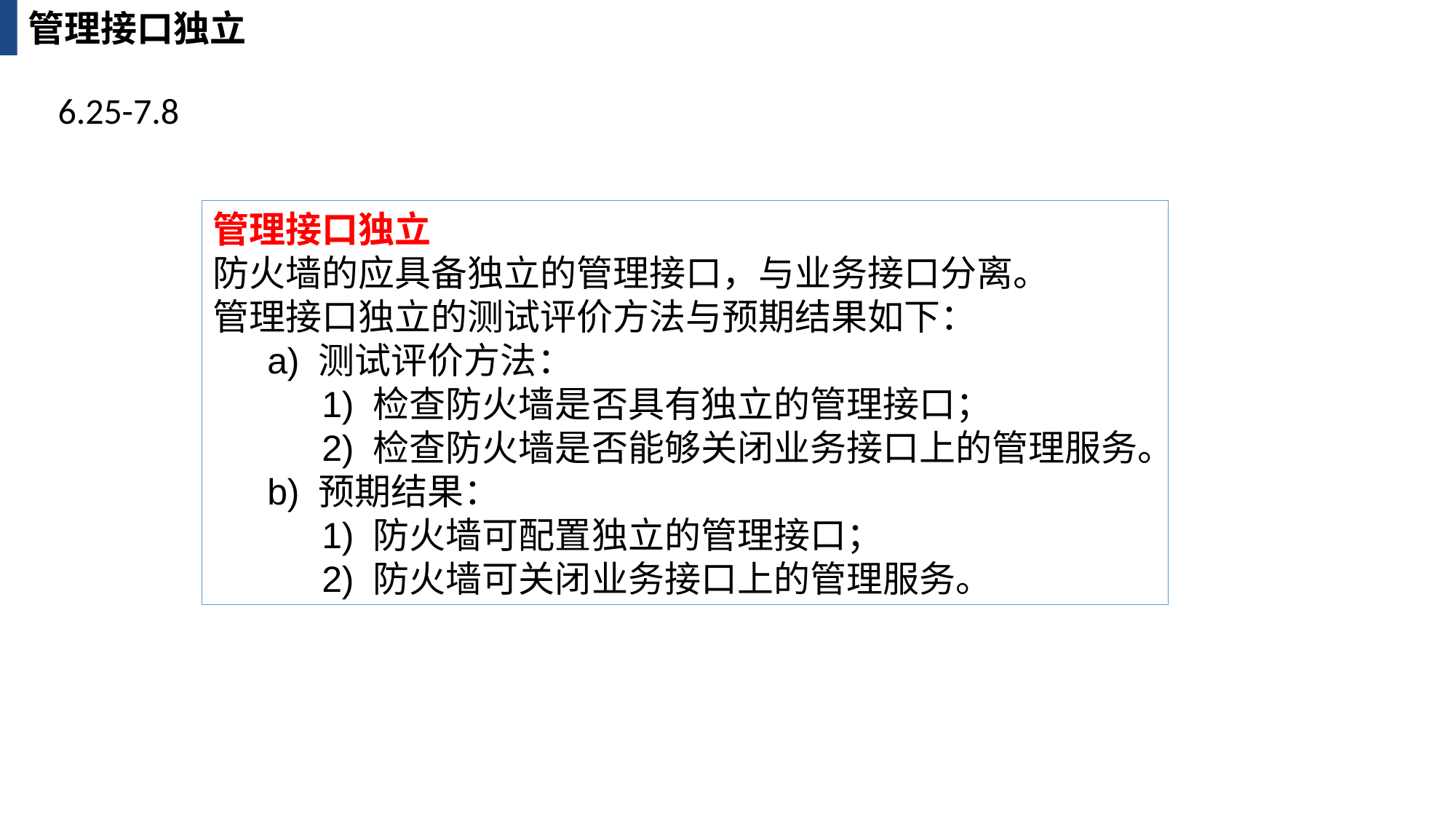

管理接口独立
6.25-7.8
管理接口独立
防火墙的应具备独立的管理接口，与业务接口分离。
管理接口独立的测试评价方法与预期结果如下：
a) 测试评价方法：
1) 检查防火墙是否具有独立的管理接口；
2) 检查防火墙是否能够关闭业务接口上的管理服务。
b) 预期结果：
1) 防火墙可配置独立的管理接口；
2) 防火墙可关闭业务接口上的管理服务。